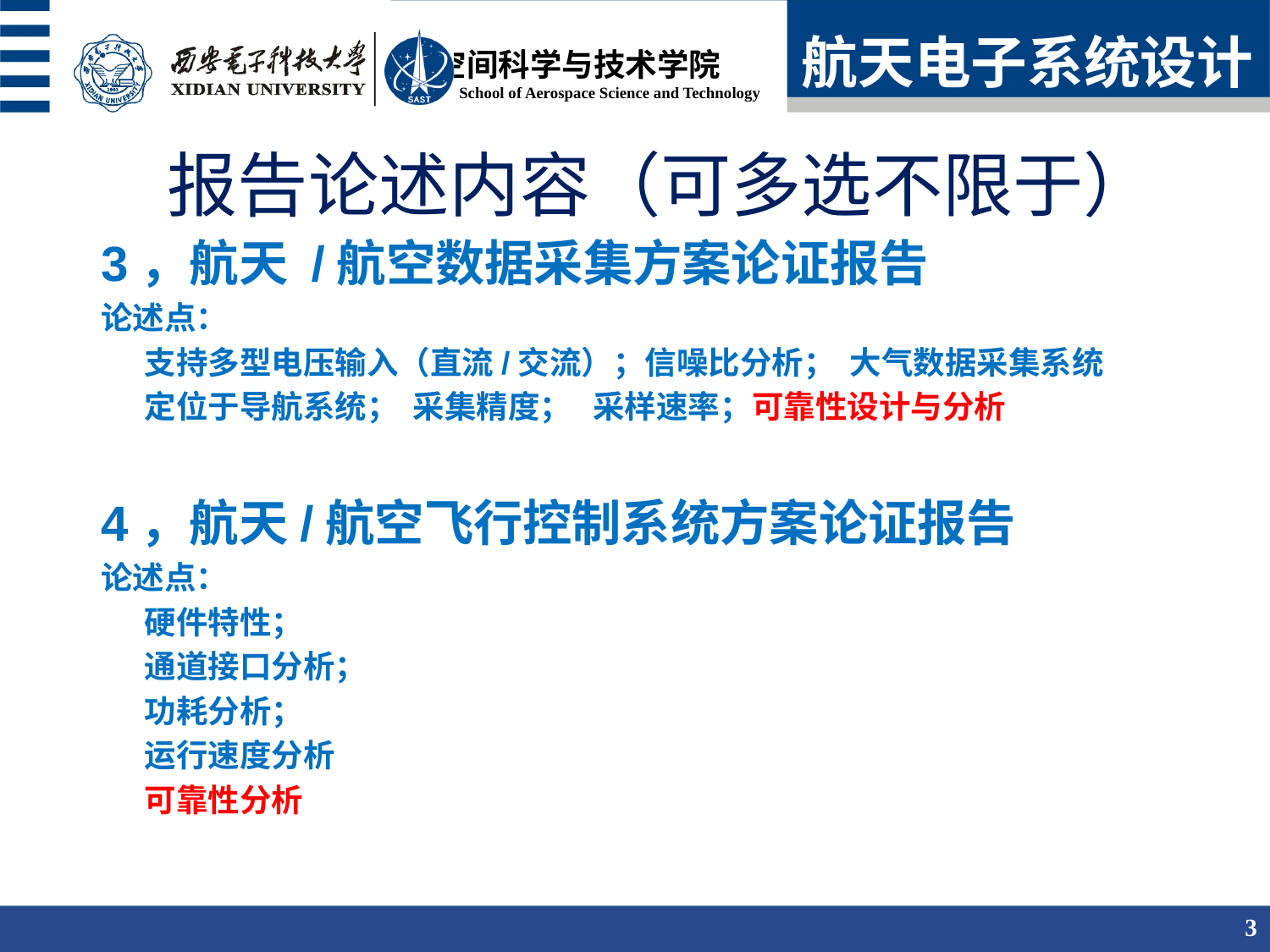

航天电子系统设计
# 报告论述内容（可多选不限于）
3，航天 /航空数据采集方案论证报告
论述点：
     支持多型电压输入（直流/交流）；信噪比分析；  大气数据采集系统
     定位于导航系统；  采集精度；   采样速率；可靠性设计与分析

4，航天/航空飞行控制系统方案论证报告
论述点：
     硬件特性；
     通道接口分析；
     功耗分析；
     运行速度分析
     可靠性分析